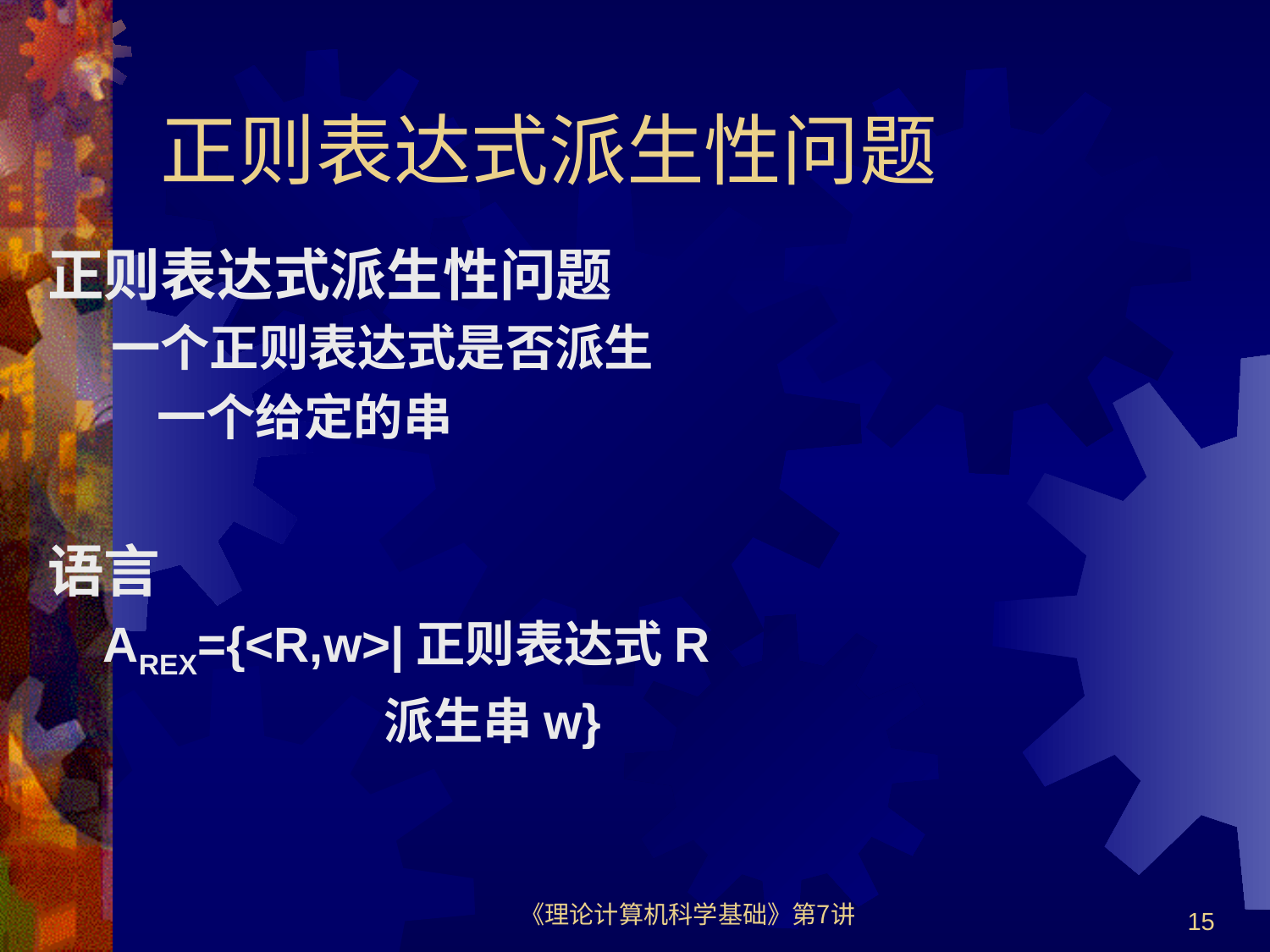

# 正则表达式派生性问题
正则表达式派生性问题
一个正则表达式是否派生
   一个给定的串

语言
AREX={<R,w>|正则表达式R
                        派生串w}
《理论计算机科学基础》第7讲
15